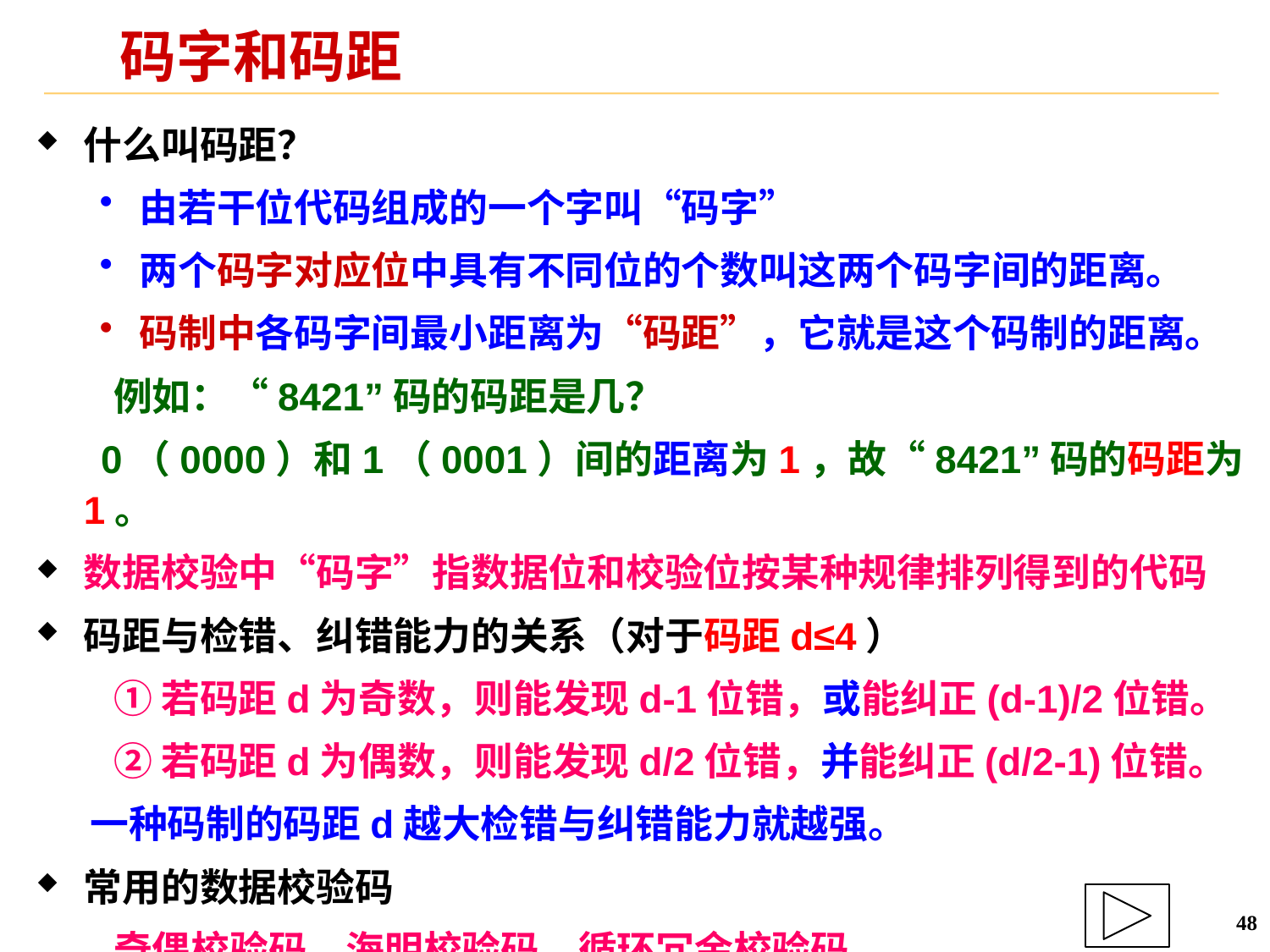

# 码字和码距
什么叫码距？
由若干位代码组成的一个字叫“码字”
两个码字对应位中具有不同位的个数叫这两个码字间的距离。
码制中各码字间最小距离为“码距”，它就是这个码制的距离。
　　例如：“8421”码的码距是几？
      0（0000）和1（0001）间的距离为1，故“8421”码的码距为1。
数据校验中“码字”指数据位和校验位按某种规律排列得到的代码
码距与检错、纠错能力的关系（对于码距d≤4）
　　① 若码距d为奇数，则能发现d-1位错，或能纠正(d-1)/2位错。
　　② 若码距d为偶数，则能发现d/2位错，并能纠正(d/2-1)位错。
     一种码制的码距d越大检错与纠错能力就越强。
常用的数据校验码
　　奇偶校验码、海明校验码、循环冗余校验码。

48